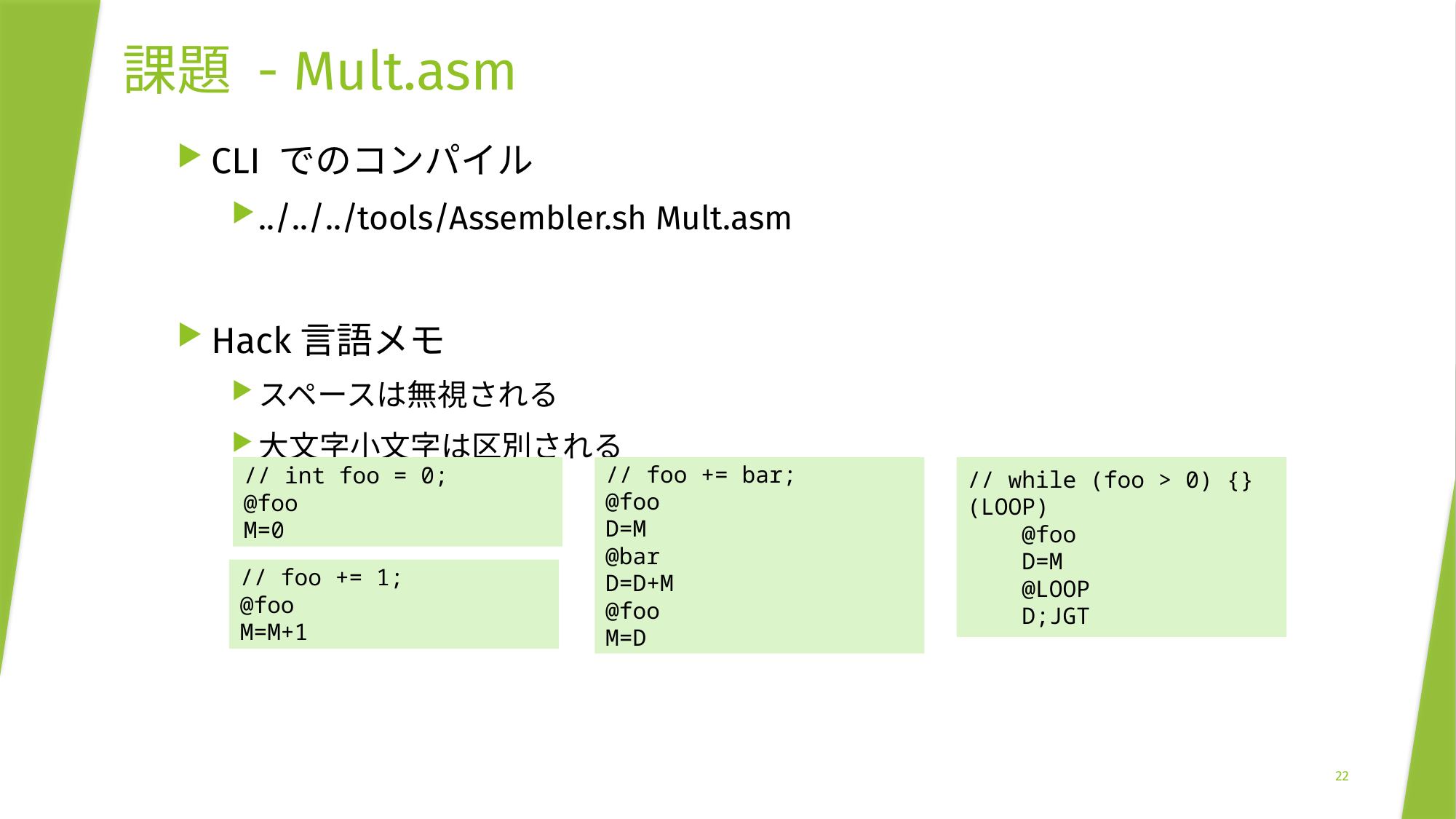

# 課題 - Mult.asm
CLI でのコンパイル
../../../tools/Assembler.sh Mult.asm

Hack言語メモ
スペースは無視される
大文字小文字は区別される
// int foo = 0;
@foo
M=0
// foo += bar;
@foo
D=M
@bar
D=D+M
@foo
M=D
// while (foo > 0) {}
(LOOP)
    @foo
    D=M
    @LOOP
    D;JGT

// foo += 1;
@foo
M=M+1
22